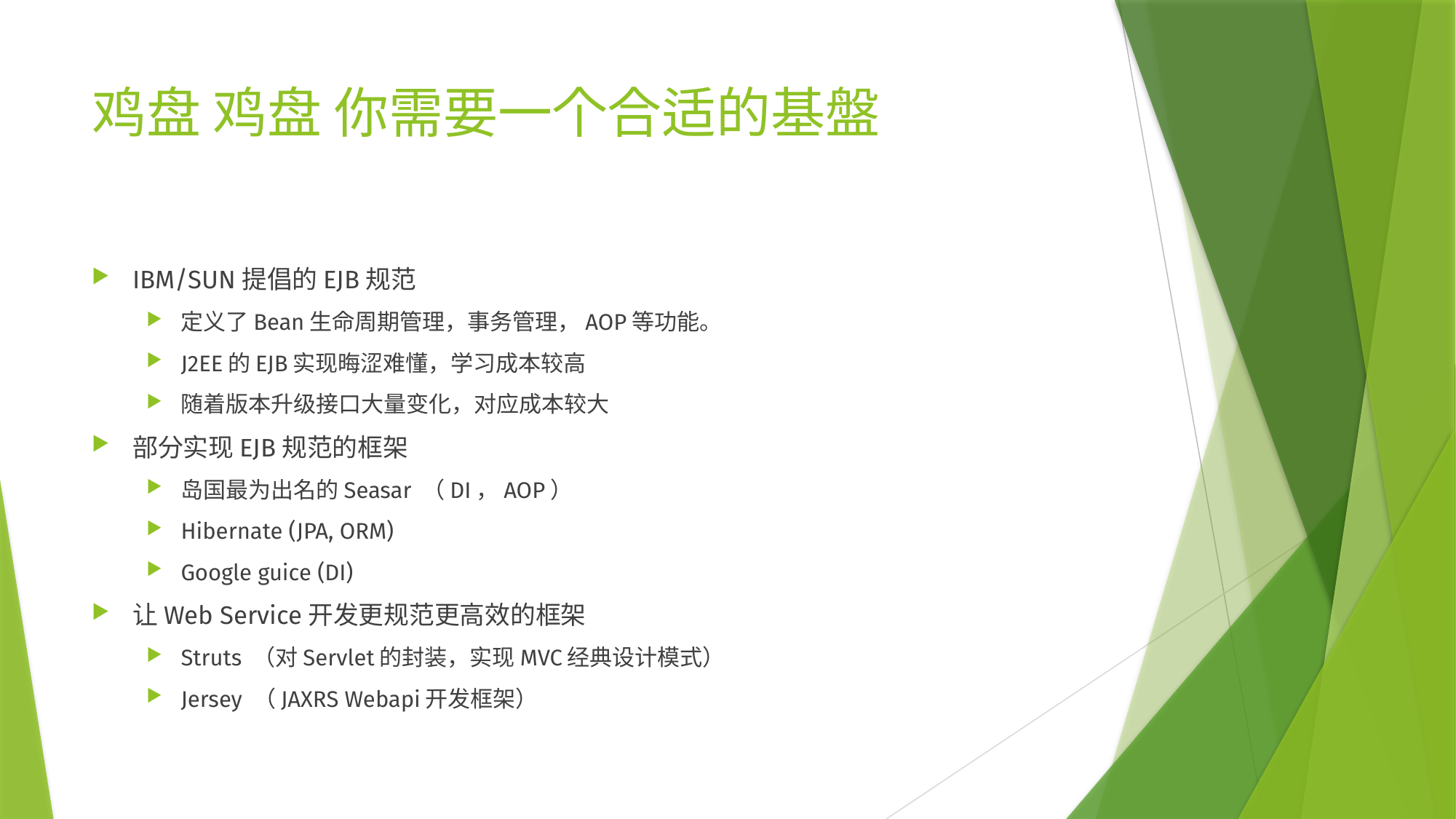

# 鸡盘 鸡盘 你需要一个合适的基盤
IBM/SUN提倡的EJB规范
定义了Bean生命周期管理，事务管理，AOP等功能。
J2EE的EJB实现晦涩难懂，学习成本较高
随着版本升级接口大量变化，对应成本较大
部分实现EJB规范的框架
岛国最为出名的Seasar （DI，AOP）
Hibernate (JPA, ORM)
Google guice (DI)
让Web Service开发更规范更高效的框架
Struts （对Servlet的封装，实现MVC经典设计模式）
Jersey （JAXRS Webapi开发框架）